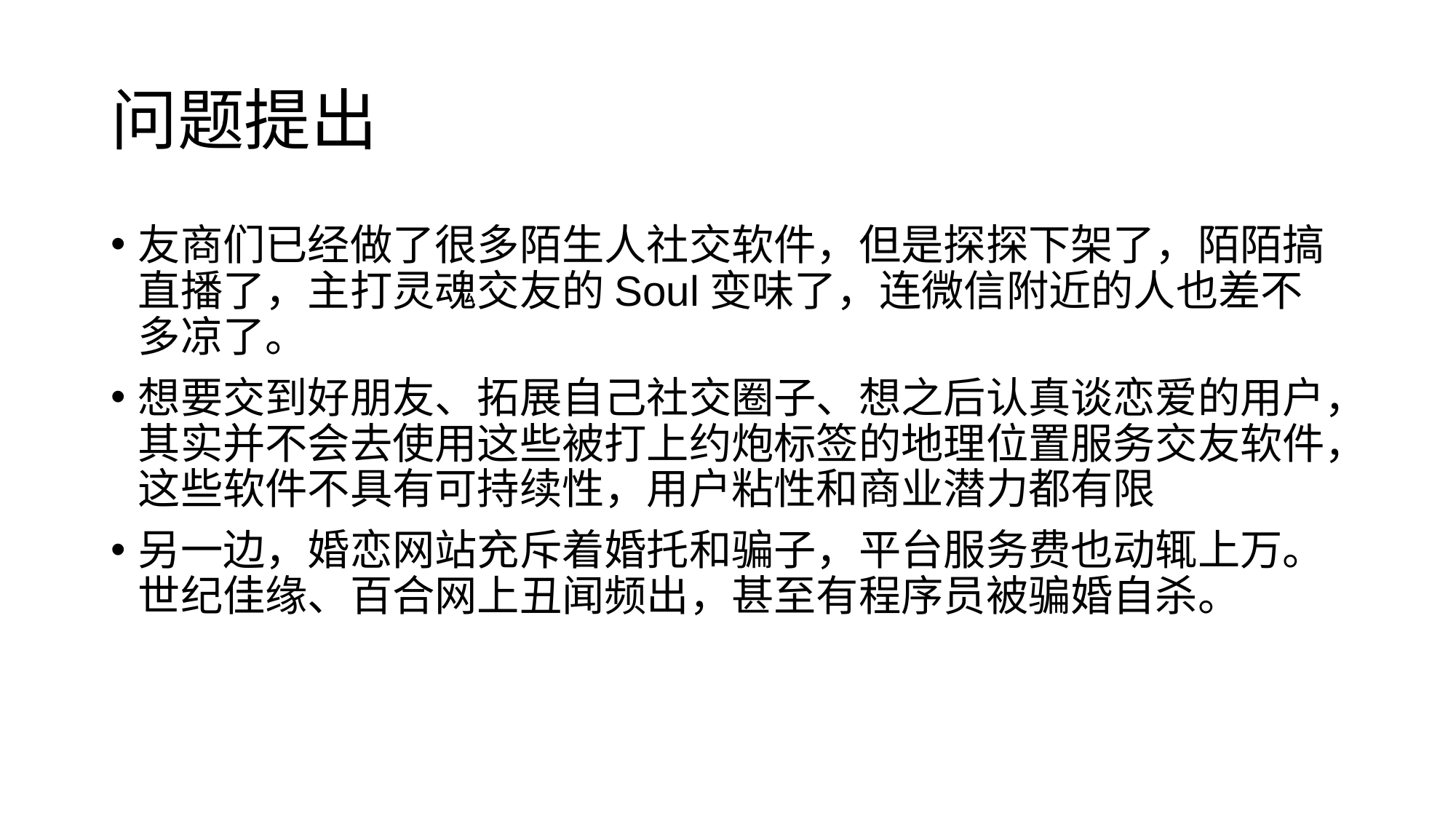

# 问题提出
友商们已经做了很多陌生人社交软件，但是探探下架了，陌陌搞直播了，主打灵魂交友的Soul变味了，连微信附近的人也差不多凉了。
想要交到好朋友、拓展自己社交圈子、想之后认真谈恋爱的用户，其实并不会去使用这些被打上约炮标签的地理位置服务交友软件，这些软件不具有可持续性，用户粘性和商业潜力都有限
另一边，婚恋网站充斥着婚托和骗子，平台服务费也动辄上万。世纪佳缘、百合网上丑闻频出，甚至有程序员被骗婚自杀。